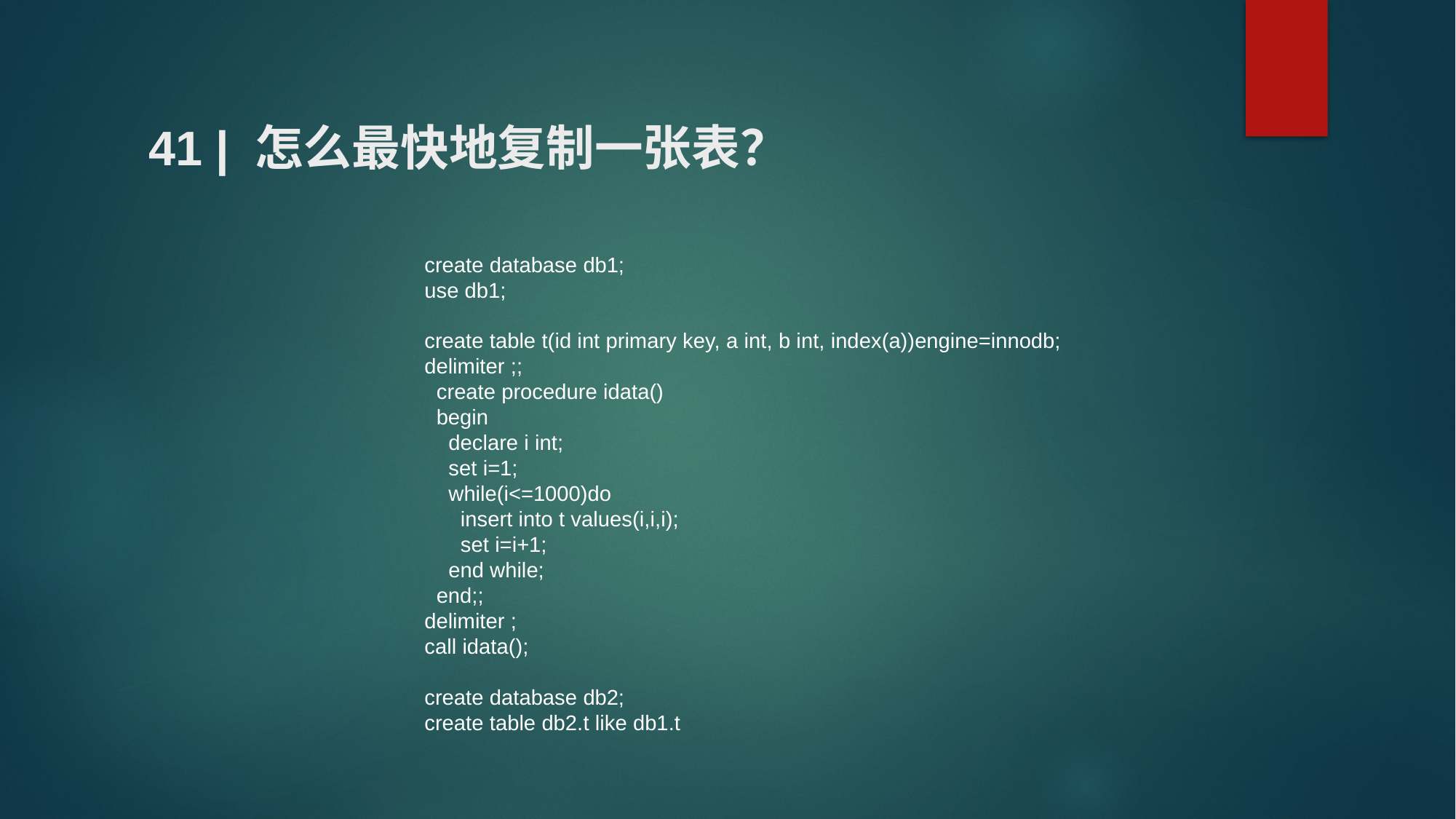

# 41 | 怎么最快地复制一张表？
create database db1;
use db1;

create table t(id int primary key, a int, b int, index(a))engine=innodb;
delimiter ;;
  create procedure idata()
  begin
    declare i int;
    set i=1;
    while(i<=1000)do
      insert into t values(i,i,i);
      set i=i+1;
    end while;
  end;;
delimiter ;
call idata();

create database db2;
create table db2.t like db1.t